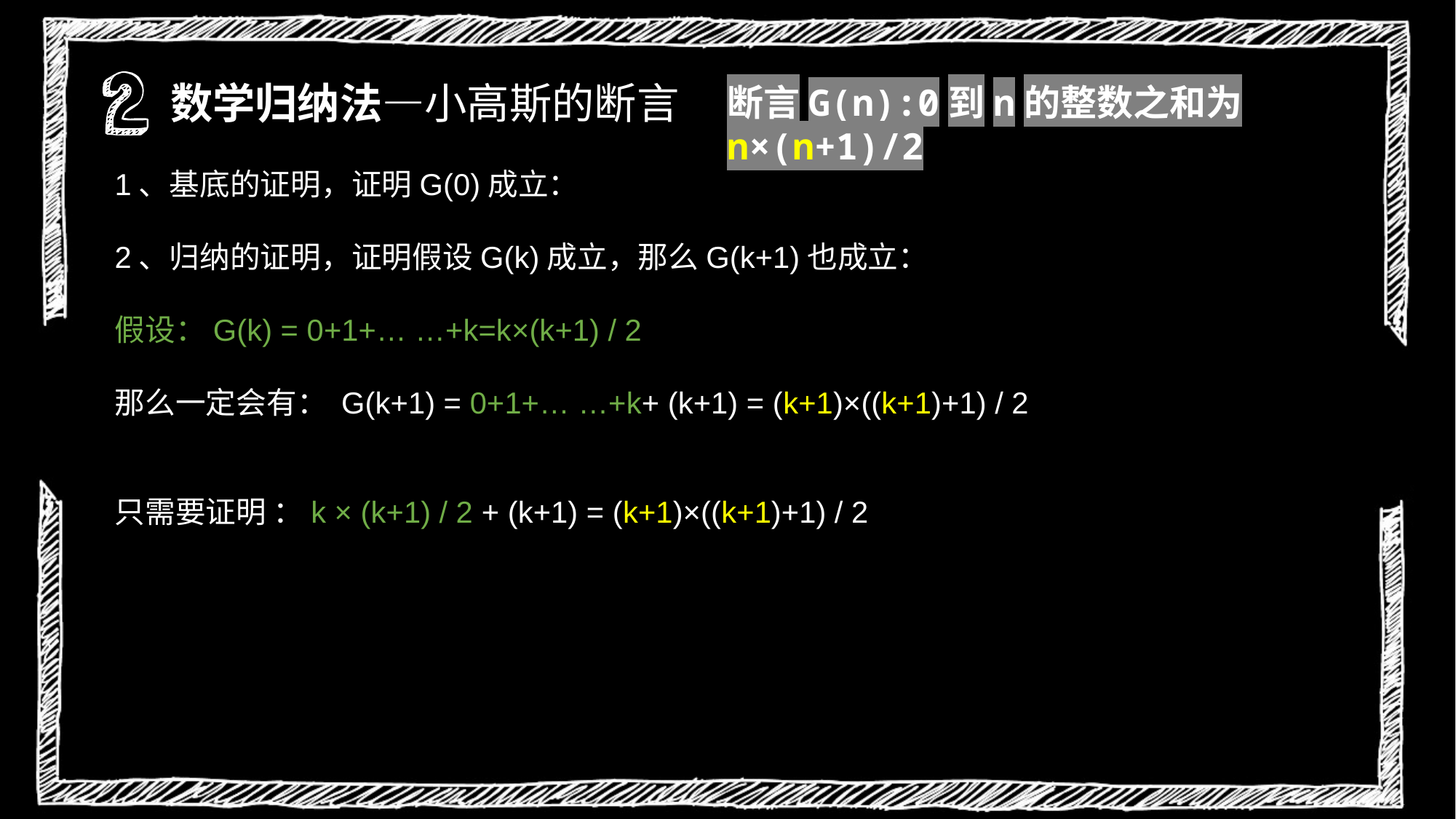

数学归纳法—小高斯的断言

断言G(n):0到n的整数之和为n×(n+1)/2
1、基底的证明，证明G(0)成立：

2、归纳的证明，证明假设G(k)成立，那么G(k+1)也成立：

假设：G(k) = 0+1+… …+k=k×(k+1) / 2

那么一定会有： G(k+1) = 0+1+… …+k+ (k+1) = (k+1)×((k+1)+1) / 2

只需要证明 ：k × (k+1) / 2 + (k+1) = (k+1)×((k+1)+1) / 2